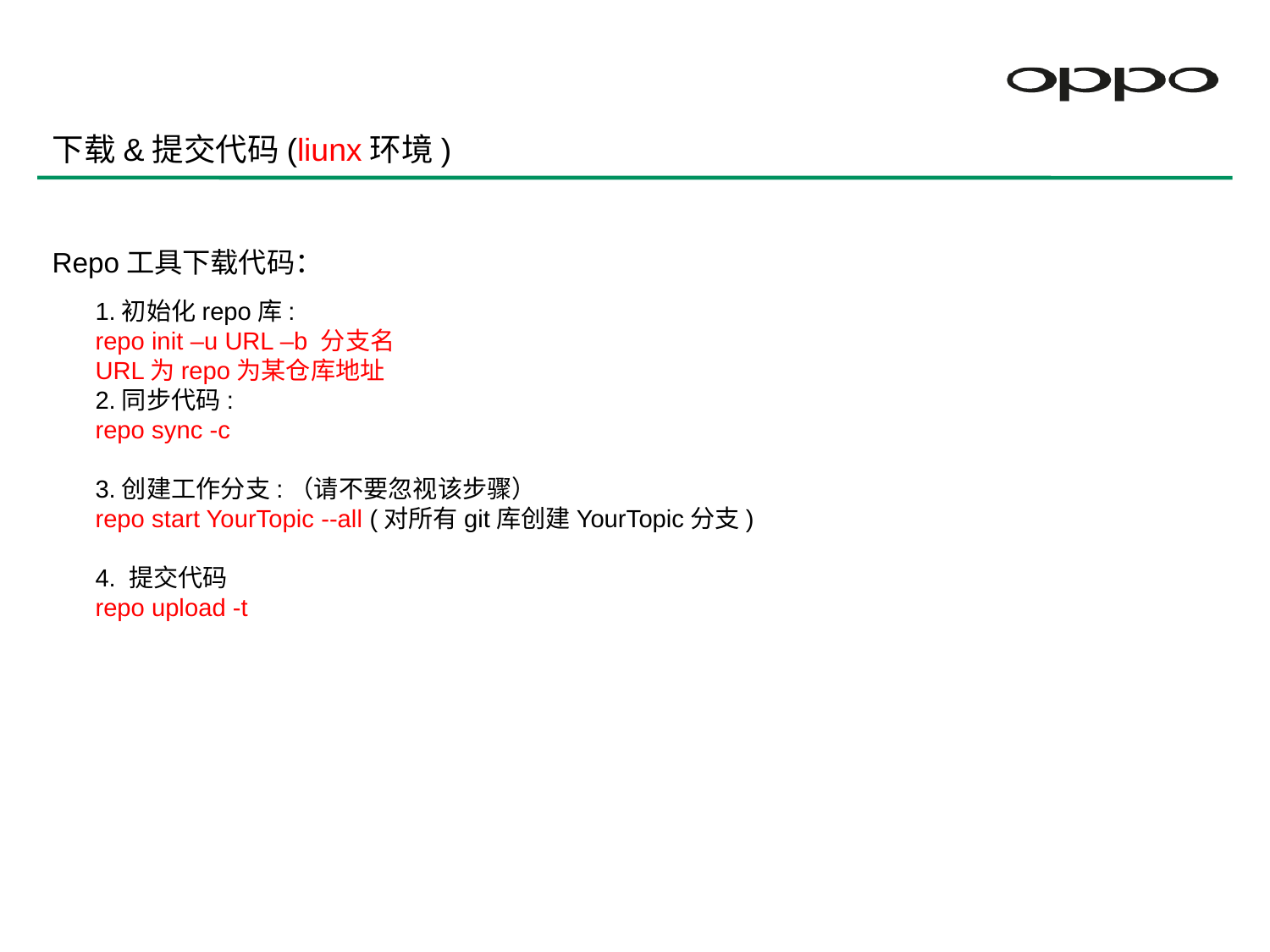

下载&提交代码(liunx环境)
Repo工具下载代码：
1.初始化repo库:
repo init –u URL –b 分支名
URL为repo为某仓库地址
2.同步代码:
repo sync -c

3.创建工作分支:（请不要忽视该步骤）
repo start YourTopic --all (对所有git库创建YourTopic分支)

4. 提交代码
repo upload -t